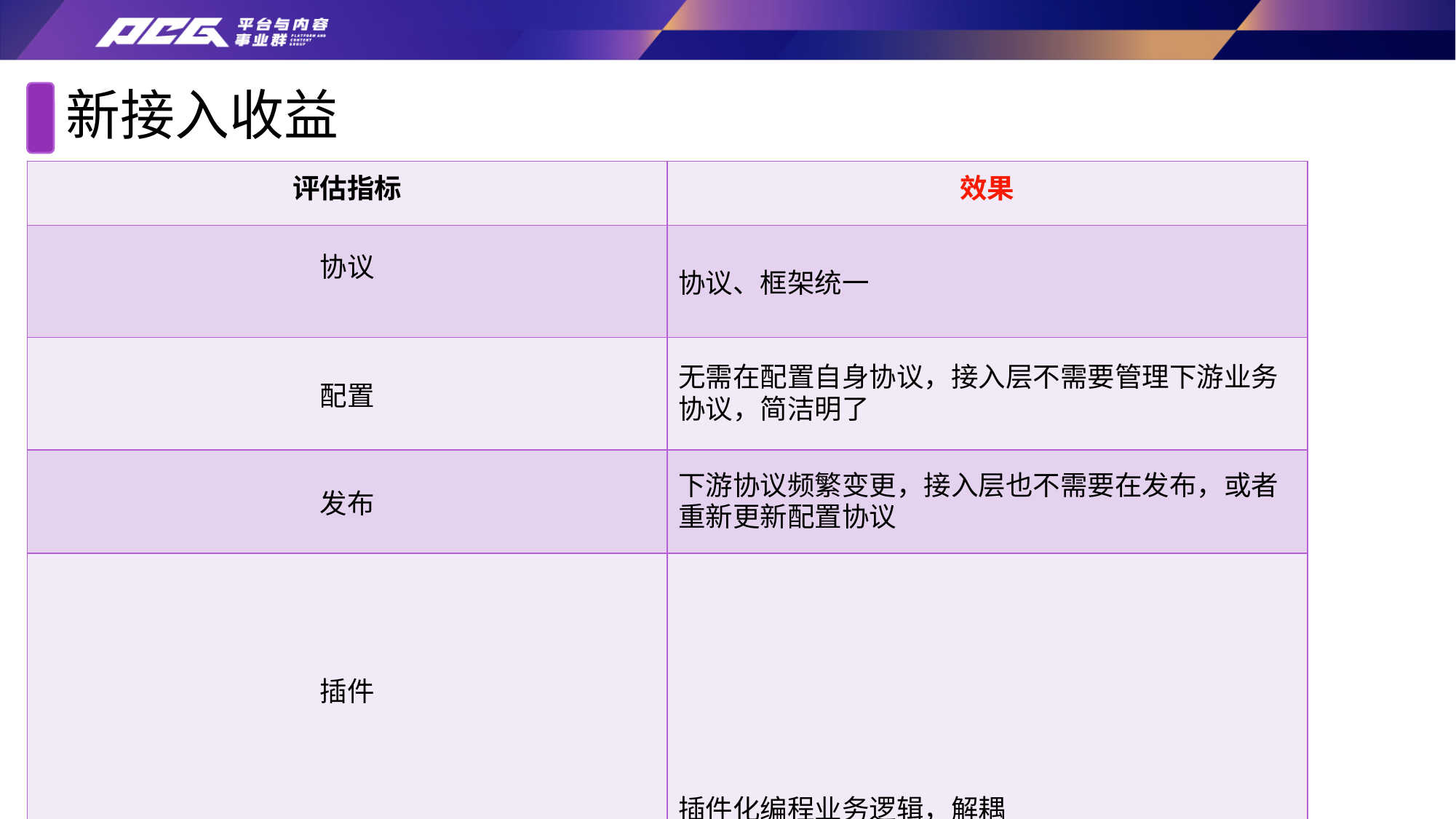

新接入收益

| 评估指标 | 效果 |
| --- | --- |
| 协议 | 协议、框架统一 |
| 配置 | 无需在配置自身协议，接入层不需要管理下游业务协议，简洁明了 |
| 发布 | 下游协议频繁变更，接入层也不需要在发布，或者重新更新配置协议 |
| 插件 | 插件化编程业务逻辑，解耦 |
| 性能 | 少了 一层穿透，协议转换放到下游服务，间接提高 |